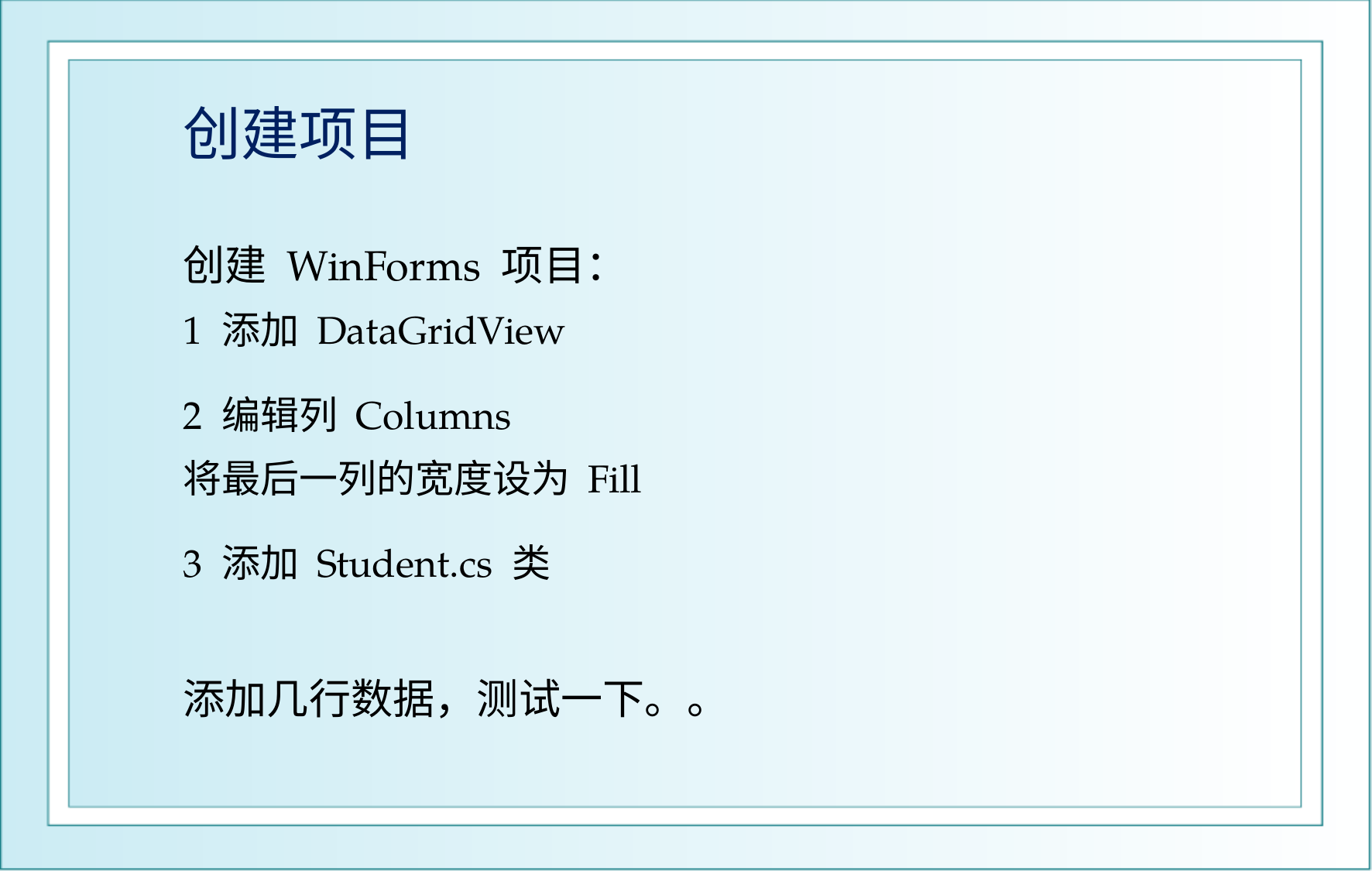

# 创建项目
创建 WinForms 项目：
1 添加 DataGridView
2 编辑列 Columns
将最后一列的宽度设为 Fill
3 添加 Student.cs 类

添加几行数据，测试一下。。